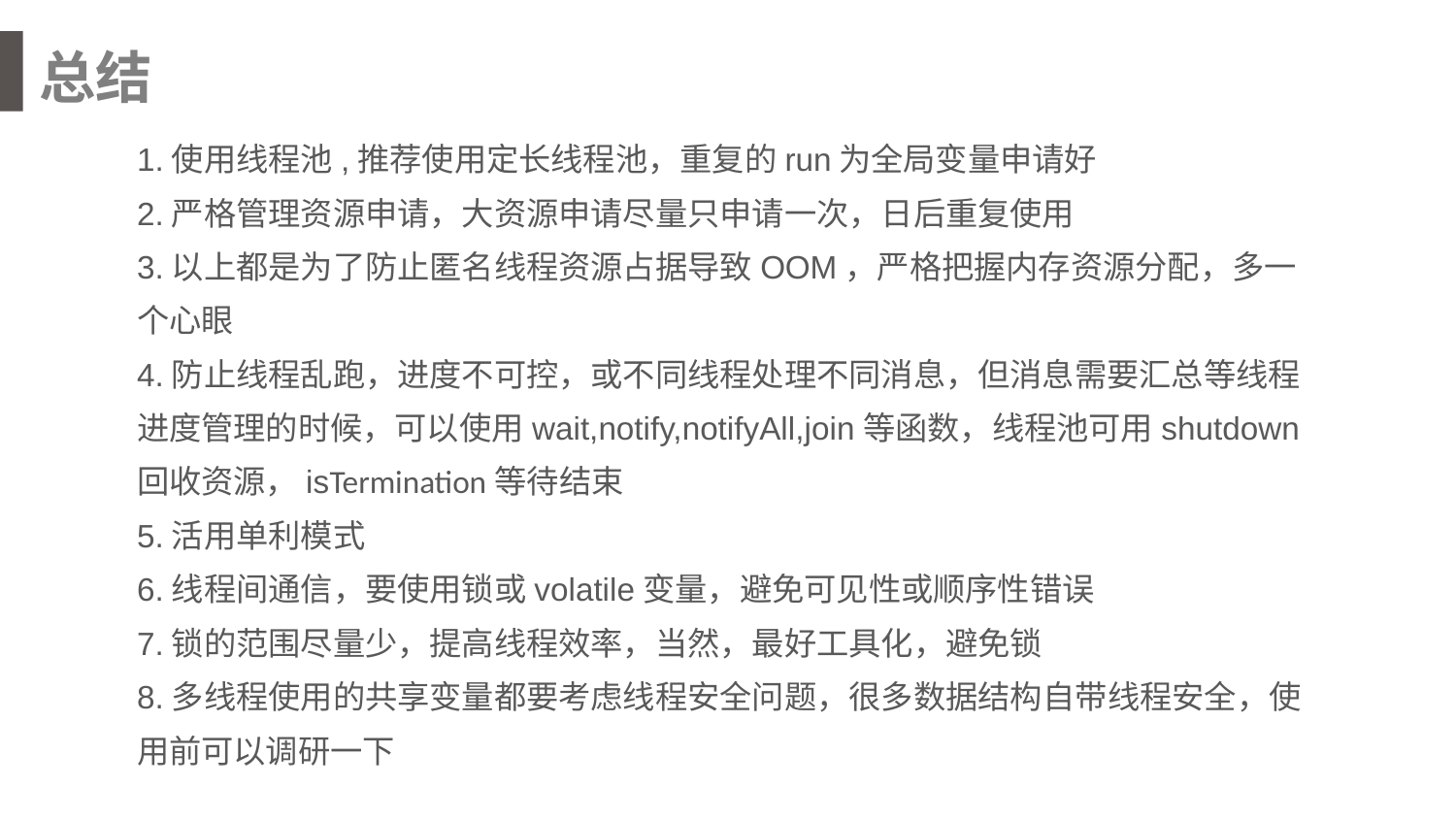

总结

1.使用线程池,推荐使用定长线程池，重复的run为全局变量申请好
2.严格管理资源申请，大资源申请尽量只申请一次，日后重复使用
3.以上都是为了防止匿名线程资源占据导致OOM，严格把握内存资源分配，多一个心眼
4.防止线程乱跑，进度不可控，或不同线程处理不同消息，但消息需要汇总等线程进度管理的时候，可以使用wait,notify,notifyAll,join等函数，线程池可用shutdown回收资源，isTermination等待结束
5.活用单利模式
6.线程间通信，要使用锁或volatile变量，避免可见性或顺序性错误
7.锁的范围尽量少，提高线程效率，当然，最好工具化，避免锁
8.多线程使用的共享变量都要考虑线程安全问题，很多数据结构自带线程安全，使用前可以调研一下